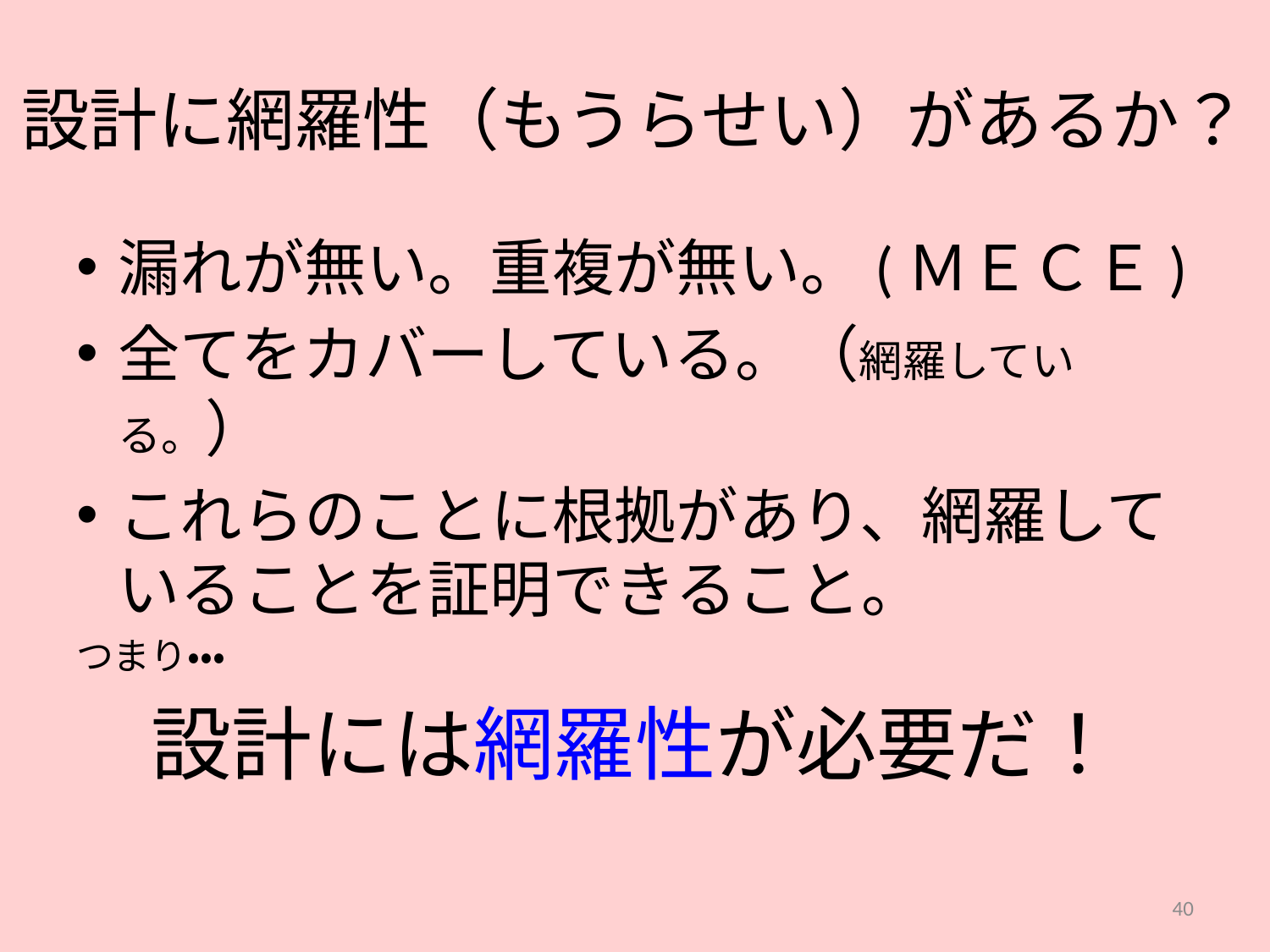

# 設計に網羅性（もうらせい）があるか？
漏れが無い。重複が無い。(ＭＥＣＥ)
全てをカバーしている。（網羅している。）
これらのことに根拠があり、網羅していることを証明できること。
つまり・・・
設計には網羅性が必要だ！
40